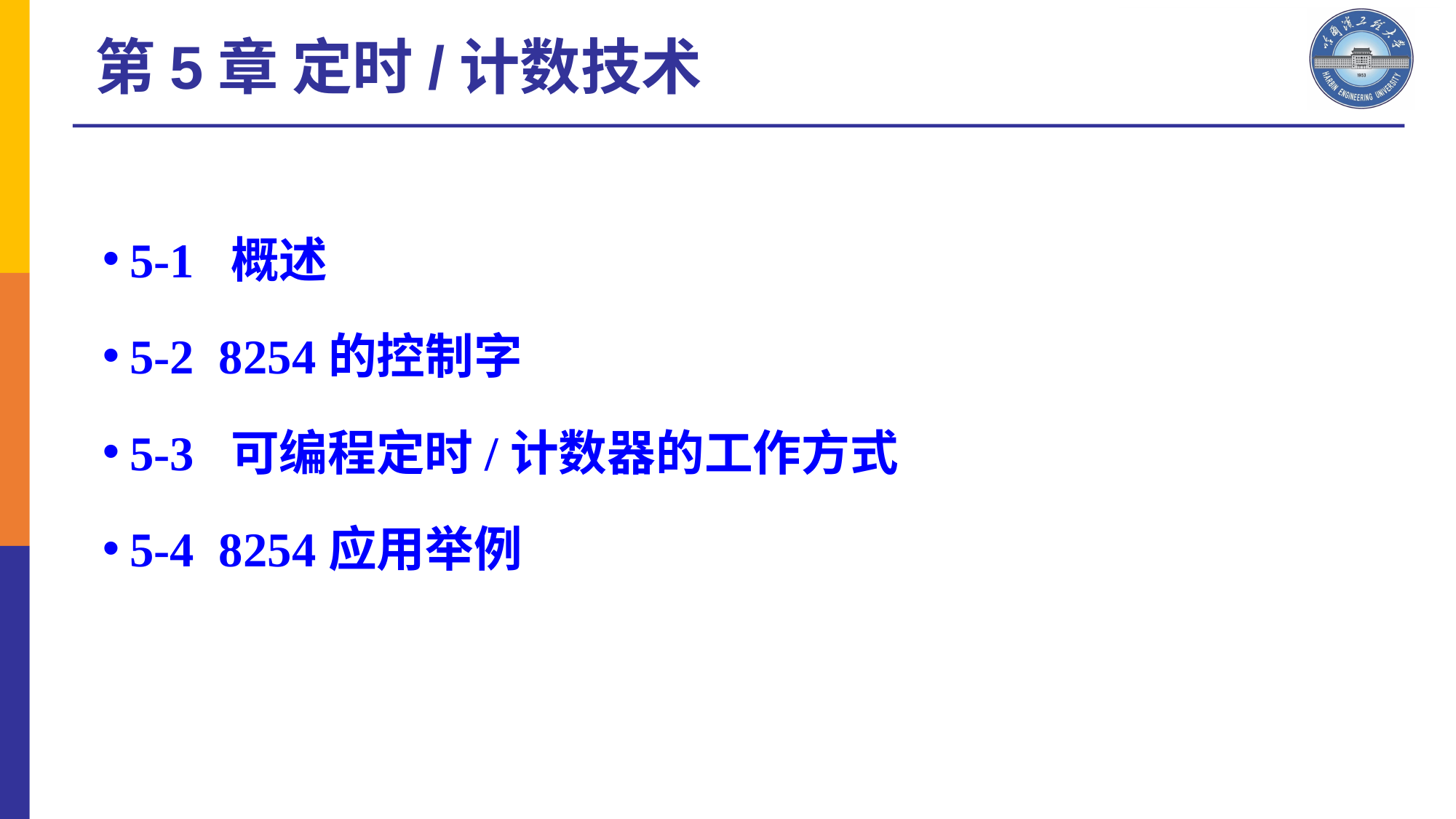

第5章 定时/计数技术
5-1  概述
5-2  8254的控制字
5-3  可编程定时/计数器的工作方式
5-4  8254应用举例